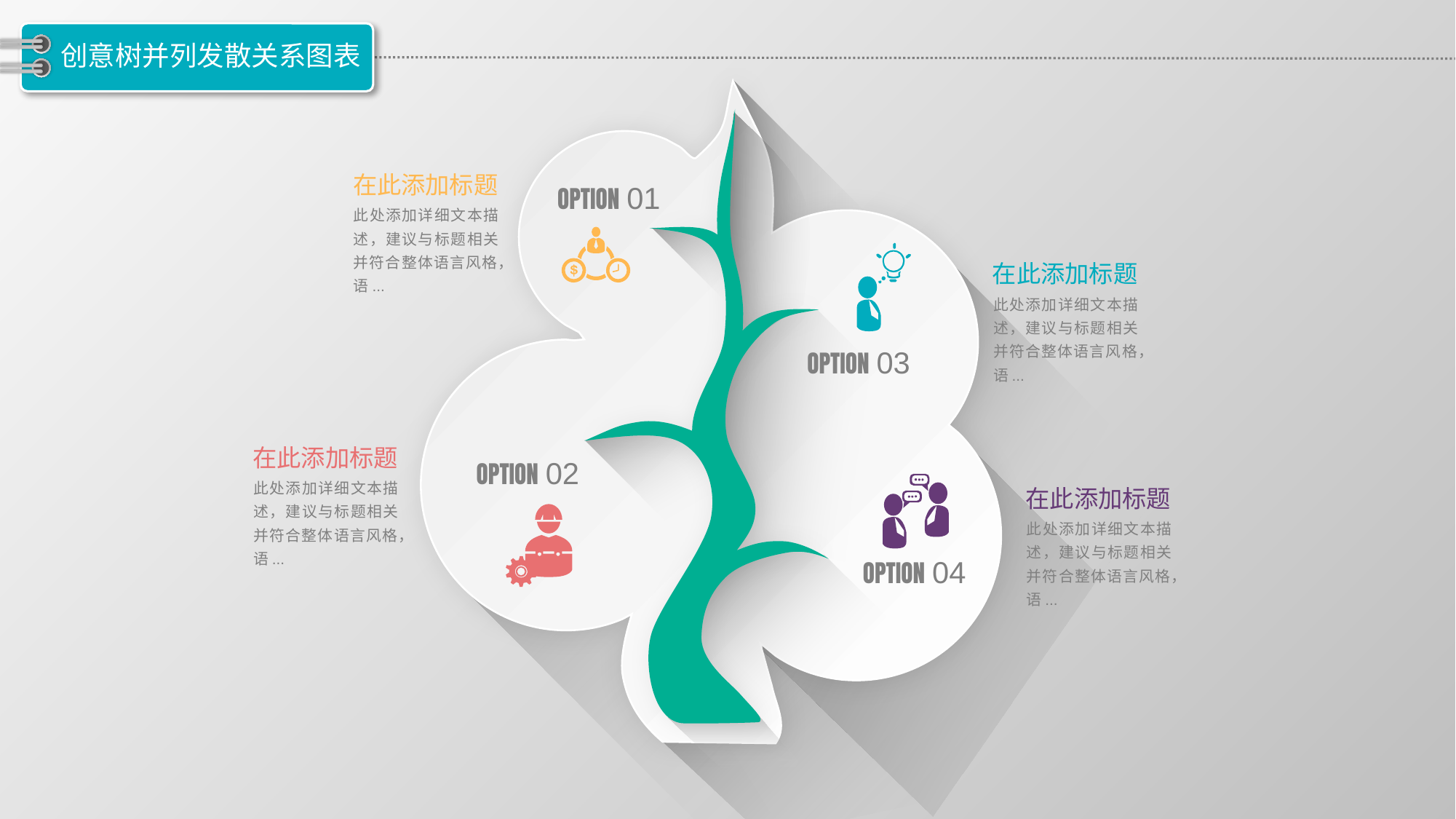

# 创意树并列发散关系图表

在此添加标题
此处添加详细文本描述，建议与标题相关并符合整体语言风格，语...
OPTION 01

在此添加标题
此处添加详细文本描述，建议与标题相关并符合整体语言风格，语...
OPTION 03
在此添加标题
此处添加详细文本描述，建议与标题相关并符合整体语言风格，语...
OPTION 02

在此添加标题
此处添加详细文本描述，建议与标题相关并符合整体语言风格，语...

OPTION 04